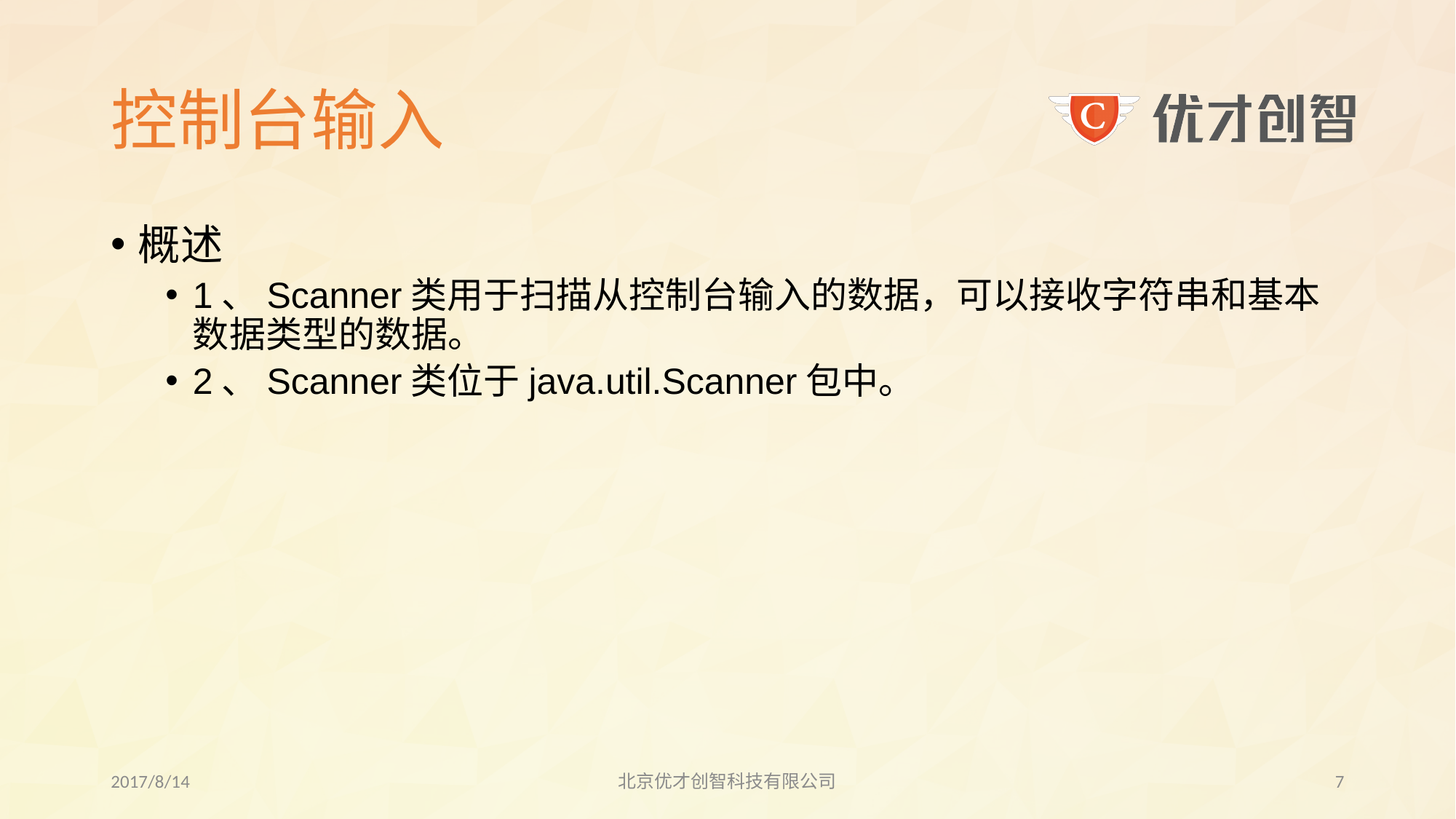

# 控制台输入
概述
1、Scanner类用于扫描从控制台输入的数据，可以接收字符串和基本数据类型的数据。
2、Scanner类位于java.util.Scanner包中。
2017/8/14
北京优才创智科技有限公司
7